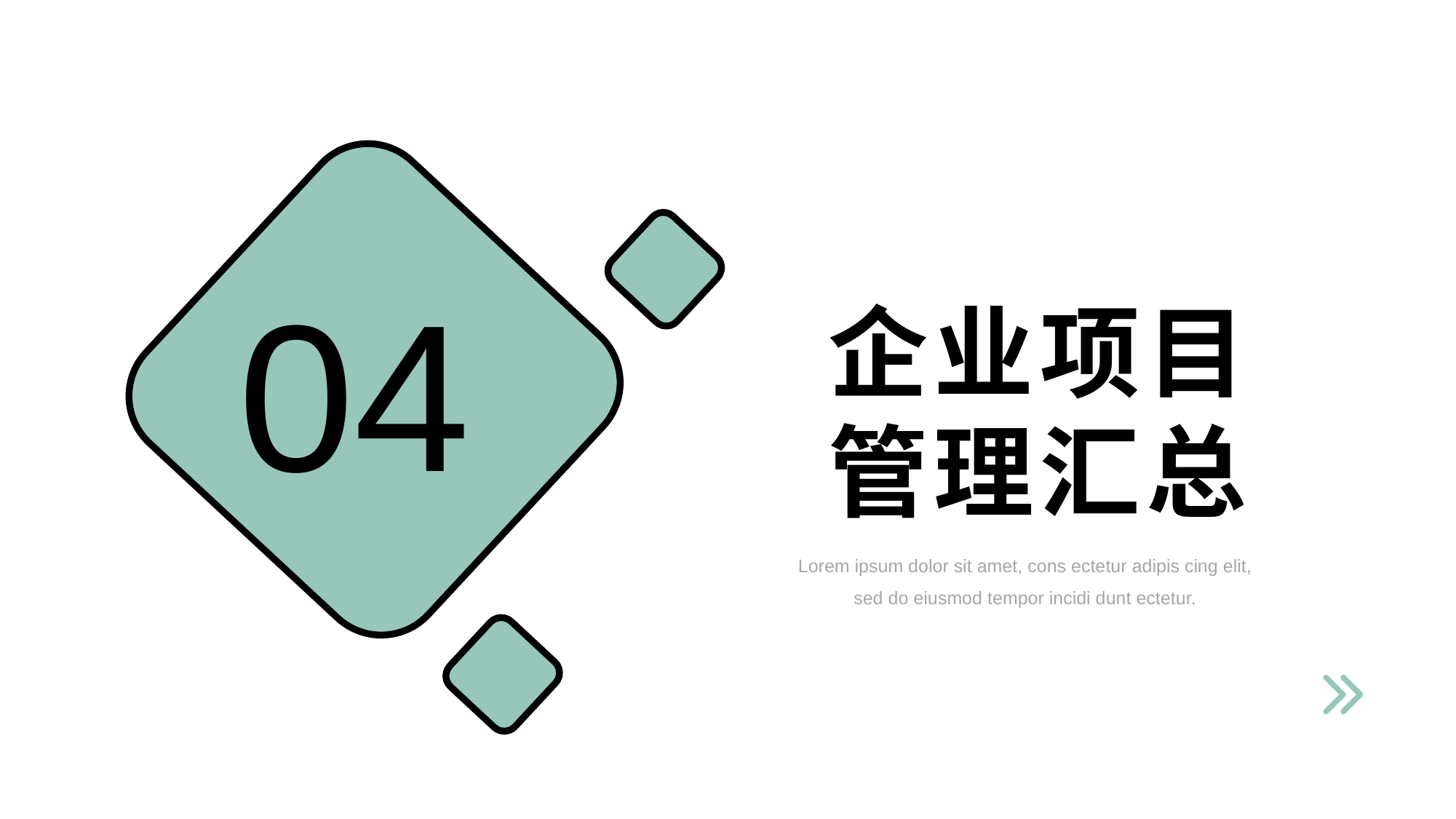

04
企业项目
管理汇总
Lorem ipsum dolor sit amet, cons ectetur adipis cing elit, sed do eiusmod tempor incidi dunt ectetur.